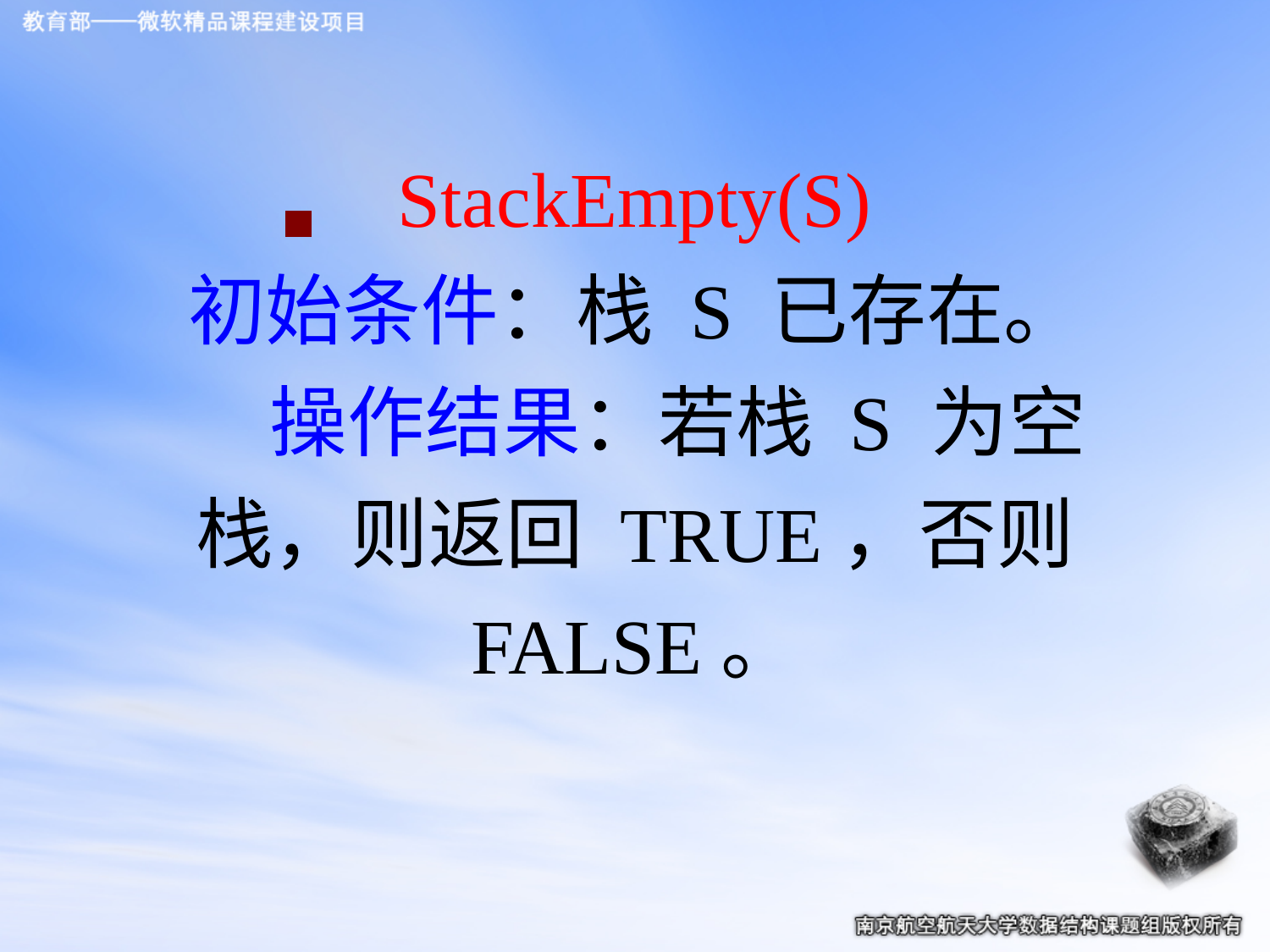

StackEmpty(S)
初始条件：栈 S 已存在。
     操作结果：若栈 S 为空栈，则返回 TRUE，否则 FALSE。